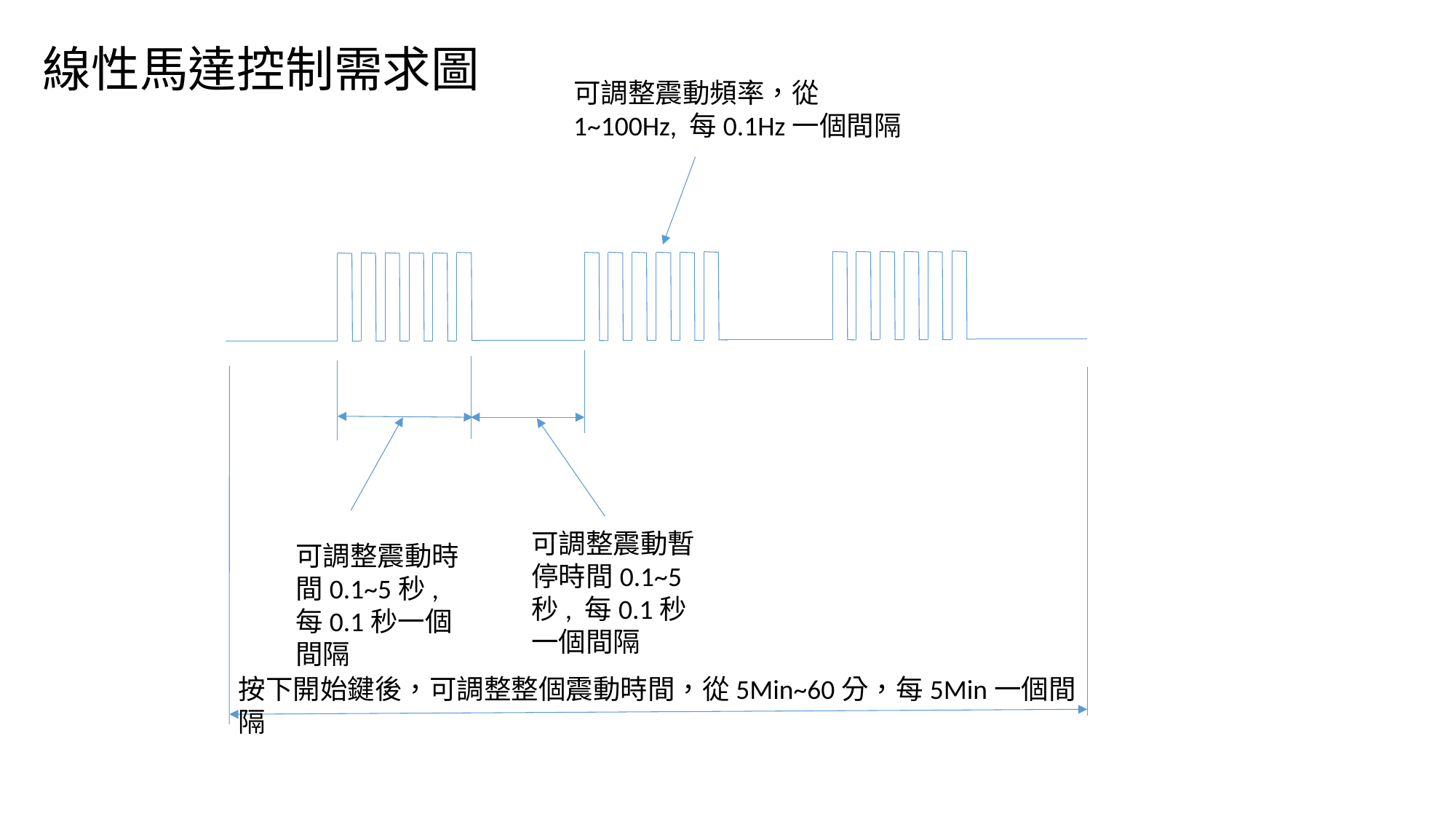

線性馬達控制需求圖
可調整震動頻率，從1~100Hz, 每0.1Hz一個間隔
可調整震動暫停時間0.1~5秒, 每0.1秒一個間隔
可調整震動時間0.1~5秒, 每0.1秒一個間隔
按下開始鍵後，可調整整個震動時間，從5Min~60分，每5Min一個間隔